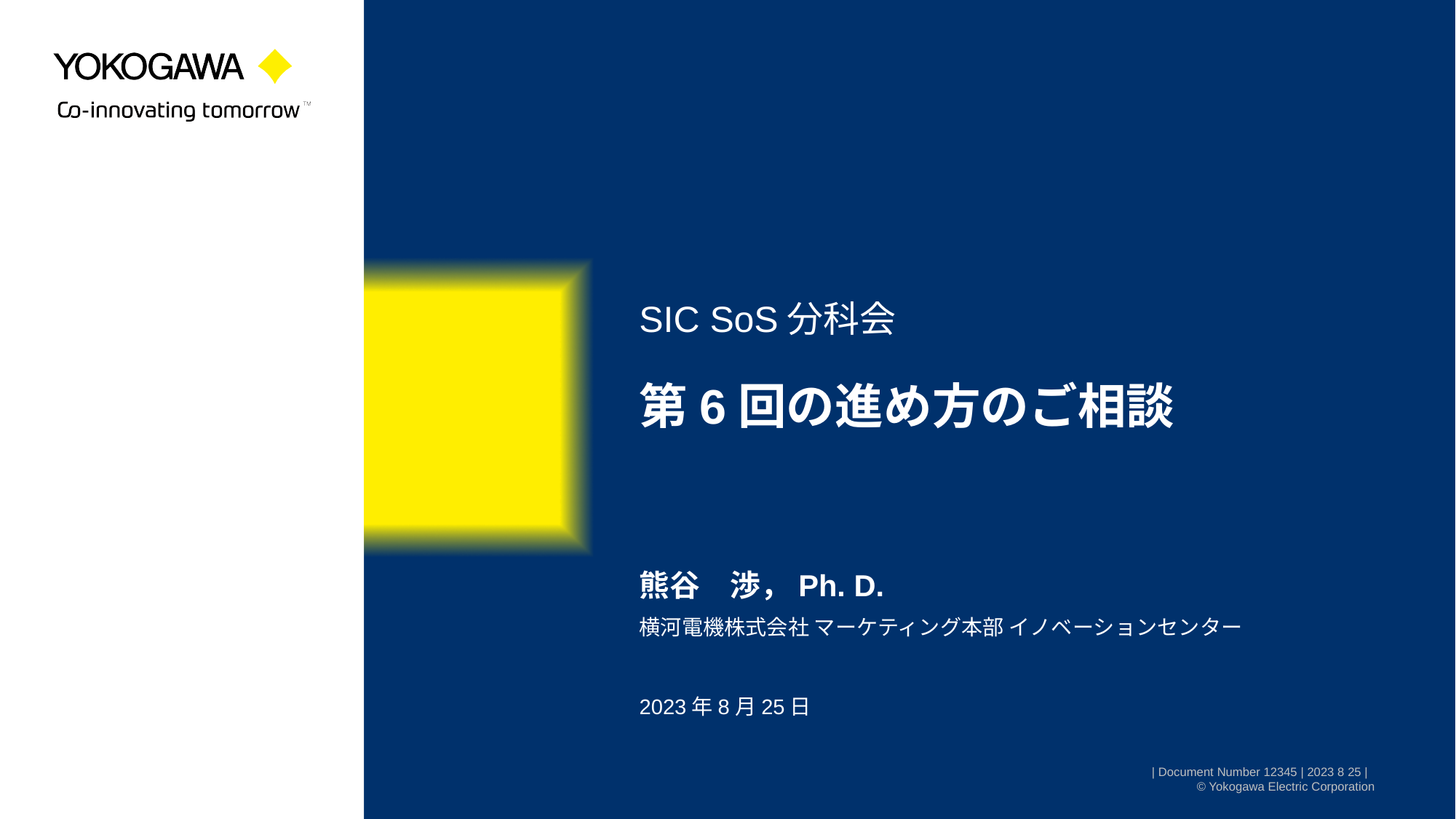

SIC SoS分科会
# 第6回の進め方のご相談
熊谷　渉，Ph. D.
横河電機株式会社 マーケティング本部 イノベーションセンター
2023年8月25日